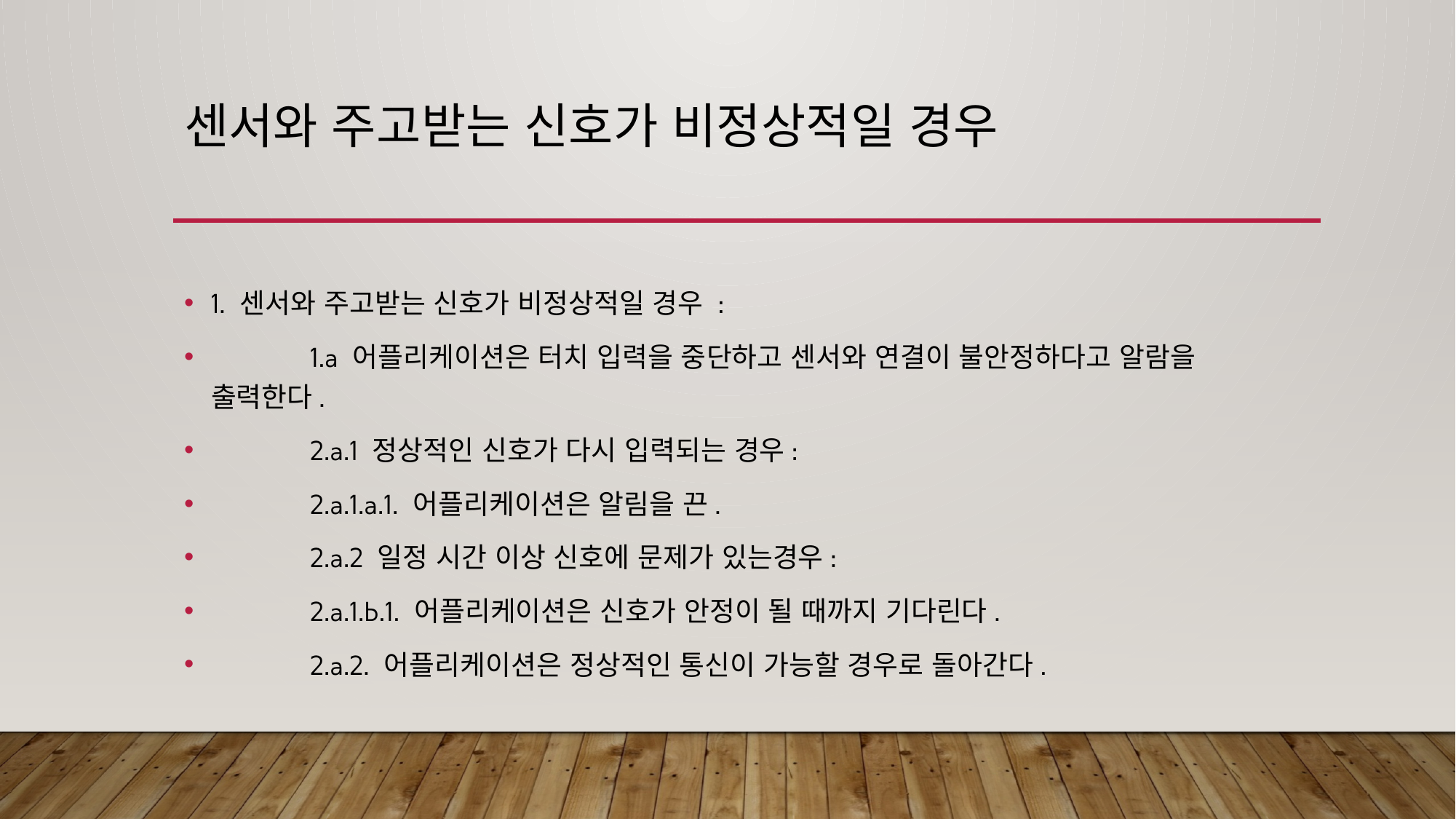

# 센서와 주고받는 신호가 비정상적일 경우
1. 센서와 주고받는 신호가 비정상적일 경우 :
	1.a 어플리케이션은 터치 입력을 중단하고 센서와 연결이 불안정하다고 알람을 	출력한다.
		2.a.1 정상적인 신호가 다시 입력되는 경우:
			2.a.1.a.1. 어플리케이션은 알림을 끈.
		2.a.2 일정 시간 이상 신호에 문제가 있는경우:
			2.a.1.b.1. 어플리케이션은 신호가 안정이 될 때까지 기다린다.
	2.a.2. 어플리케이션은 정상적인 통신이 가능할 경우로 돌아간다.